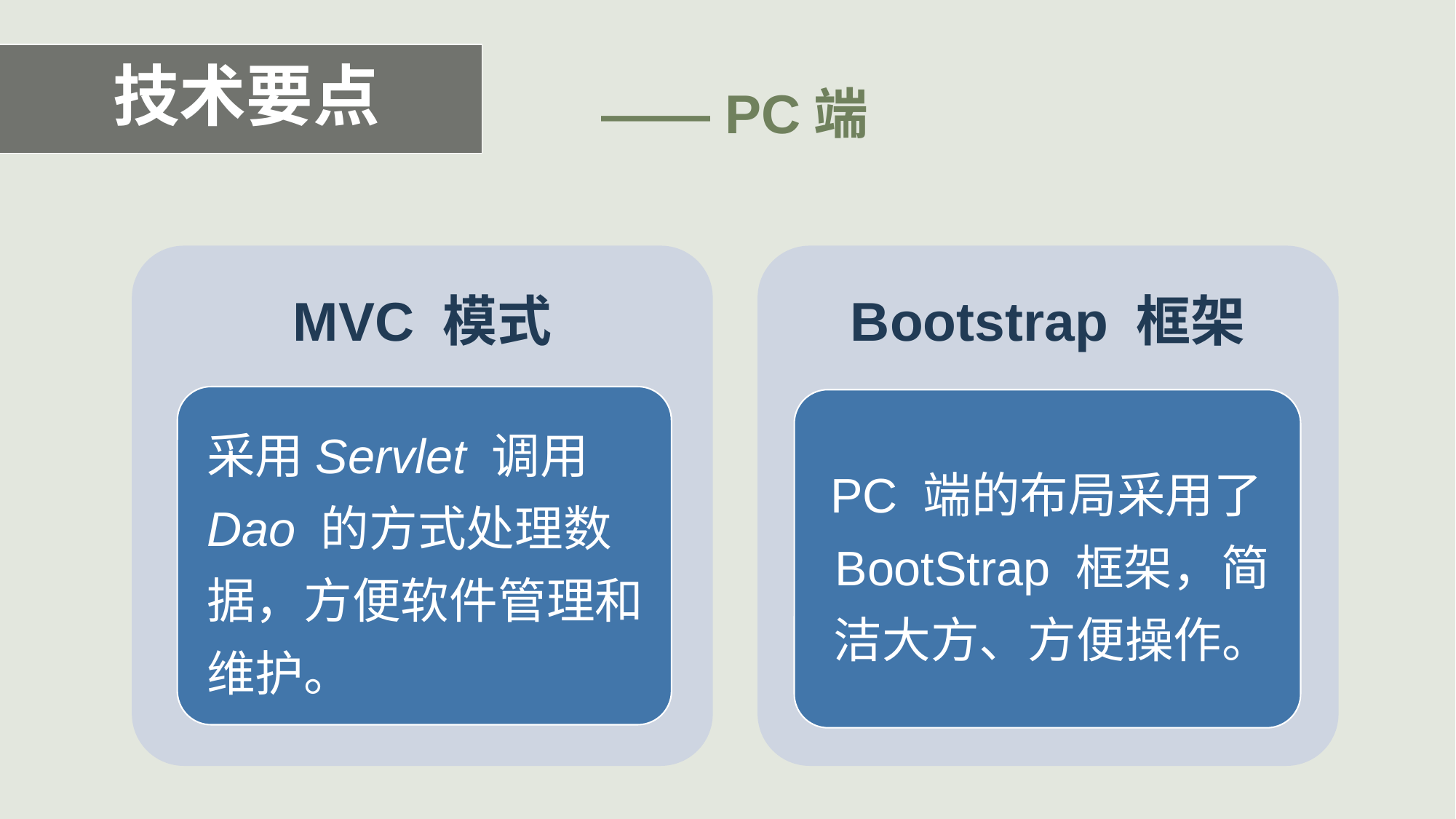

技术要点
—— PC端
MVC 模式
采用Servlet 调用Dao 的方式处理数据，方便软件管理和维护。
Bootstrap 框架
PC 端的布局采用了BootStrap 框架，简洁大方、方便操作。